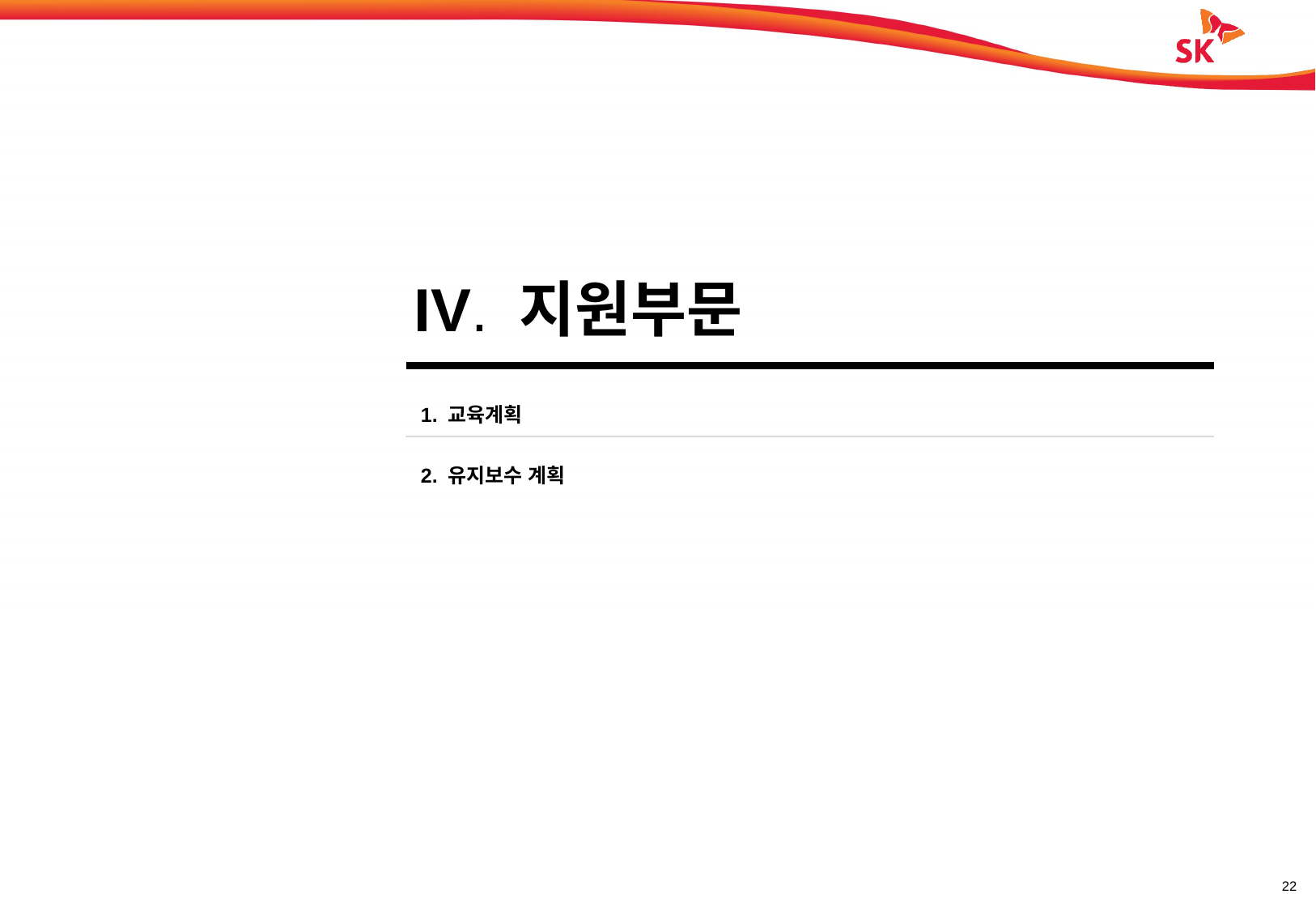

IV. 지원부문
1. 교육계획
2. 유지보수 계획